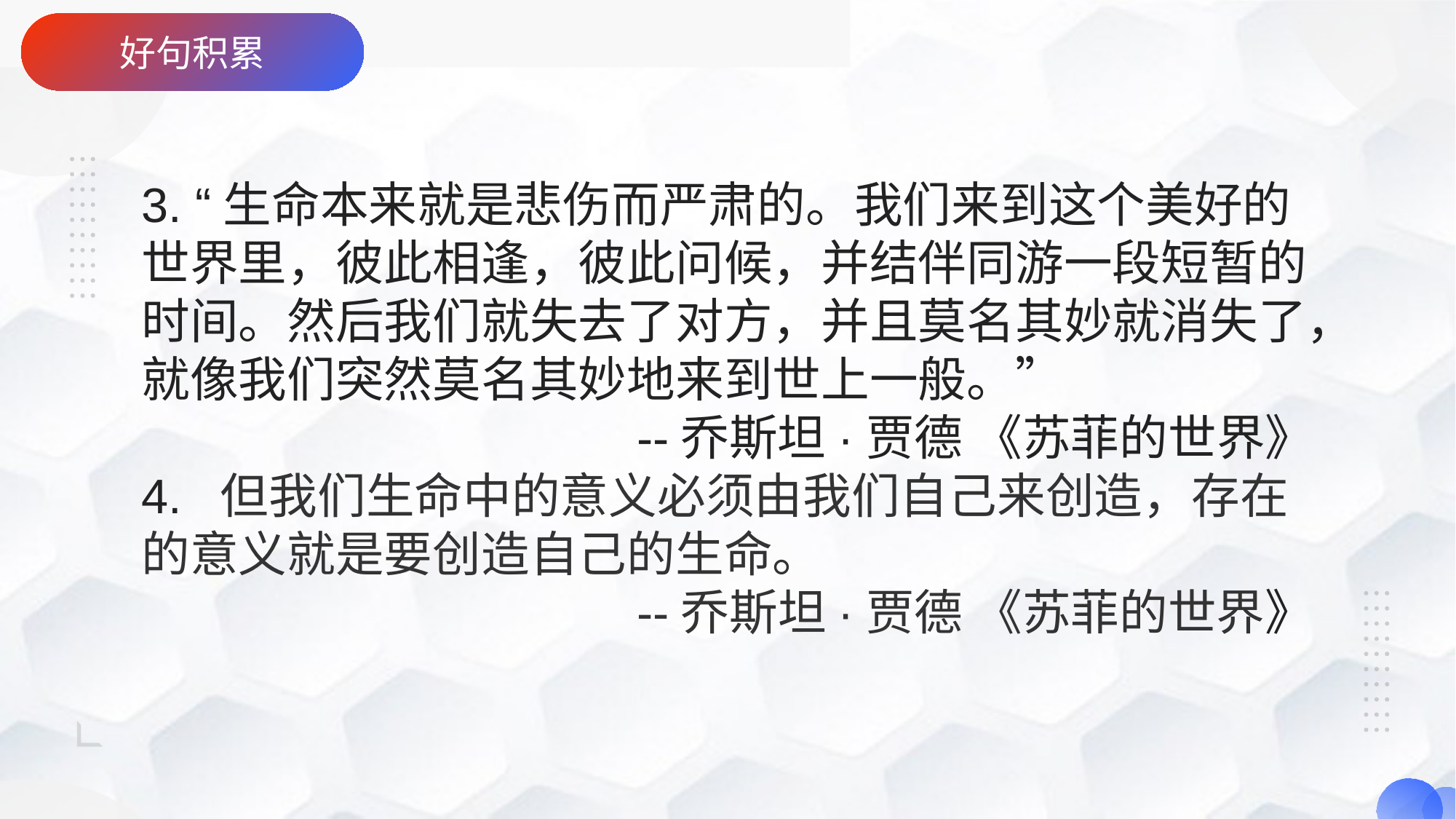

好句积累
3. “生命本来就是悲伤而严肃的。我们来到这个美好的世界里，彼此相逢，彼此问候，并结伴同游一段短暂的时间。然后我们就失去了对方，并且莫名其妙就消失了，就像我们突然莫名其妙地来到世上一般。”
--乔斯坦·贾德 《苏菲的世界》
4.  但我们生命中的意义必须由我们自己来创造，存在的意义就是要创造自己的生命。
--乔斯坦·贾德 《苏菲的世界》